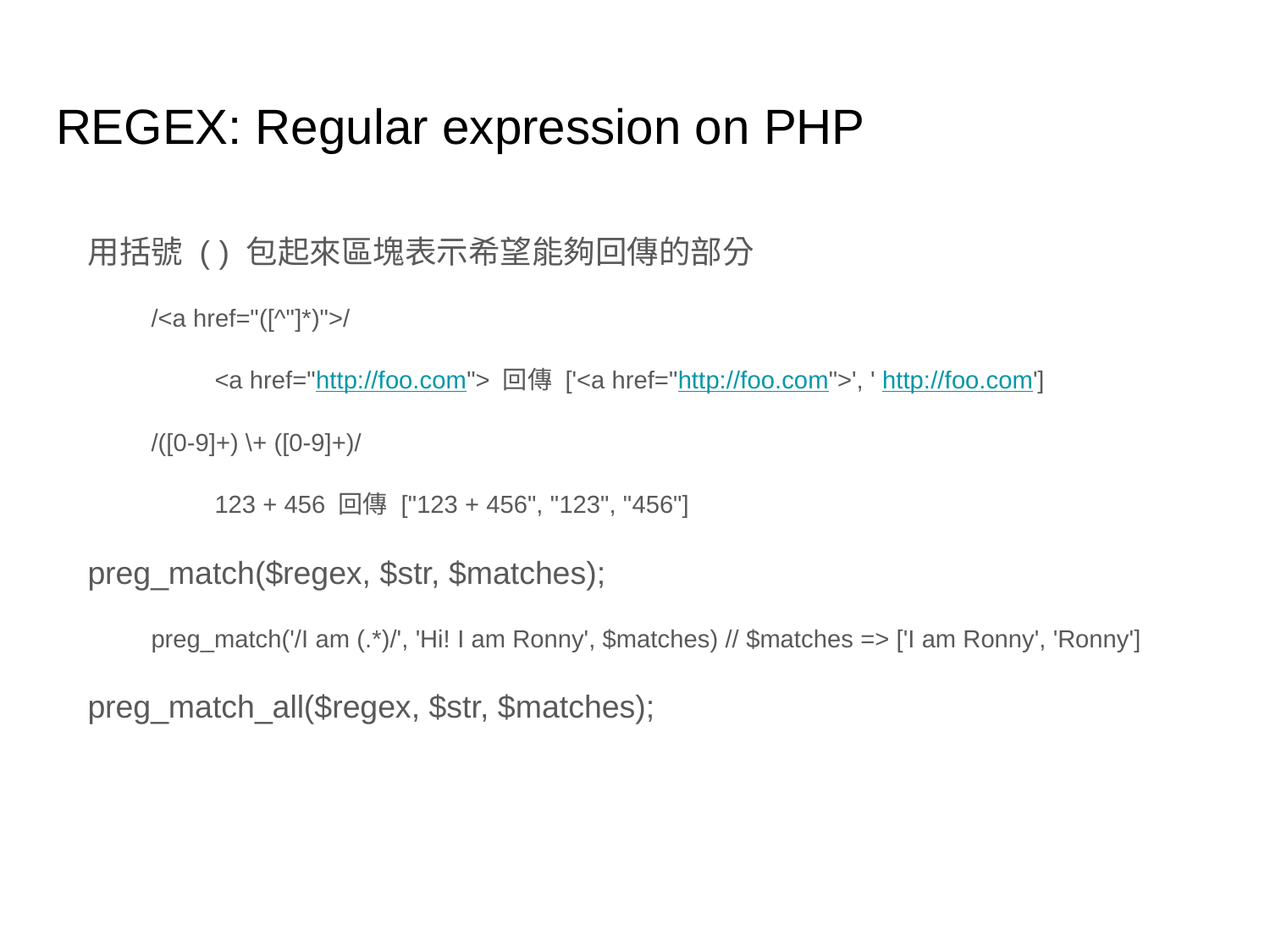

# REGEX: Regular expression on PHP

用括號 ( ) 包起來區塊表示希望能夠回傳的部分
/<a href="([^"]*)">/
<a href="http://foo.com"> 回傳 ['<a href="http://foo.com">', ' http://foo.com']
/([0-9]+) \+ ([0-9]+)/
123 + 456 回傳 ["123 + 456", "123", "456"]
preg_match($regex, $str, $matches);
preg_match('/I am (.*)/', 'Hi! I am Ronny', $matches) // $matches => ['I am Ronny', 'Ronny']
preg_match_all($regex, $str, $matches);